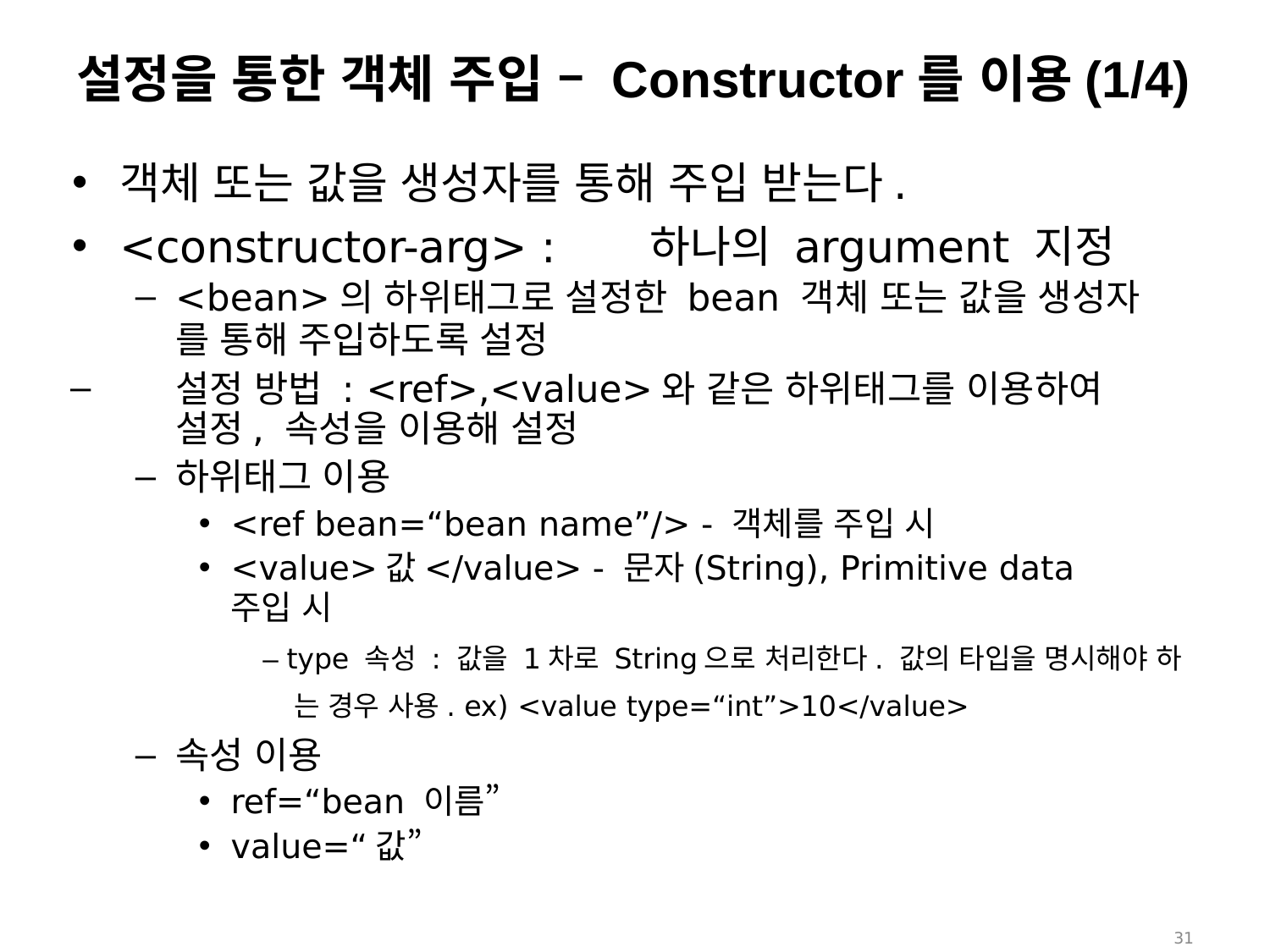

# 설정을 통한 객체 주입 – Constructor를 이용(1/4)
객체 또는 값을 생성자를 통해 주입 받는다.
<constructor-arg> :	하나의 argument 지정
<bean>의 하위태그로 설정한 bean 객체 또는 값을 생성자
를 통해 주입하도록 설정
설정 방법 : <ref>,<value>와 같은 하위태그를 이용하여  설정, 속성을 이용해 설정
하위태그 이용
<ref bean=“bean name”/> - 객체를 주입 시
<value>값</value> - 문자(String), Primitive data 주입 시
– type 속성 : 값을 1차로 String으로 처리한다. 값의 타입을 명시해야 하  는 경우 사용. ex) <value type=“int”>10</value>
속성 이용
ref=“bean 이름”
value=“값”
31